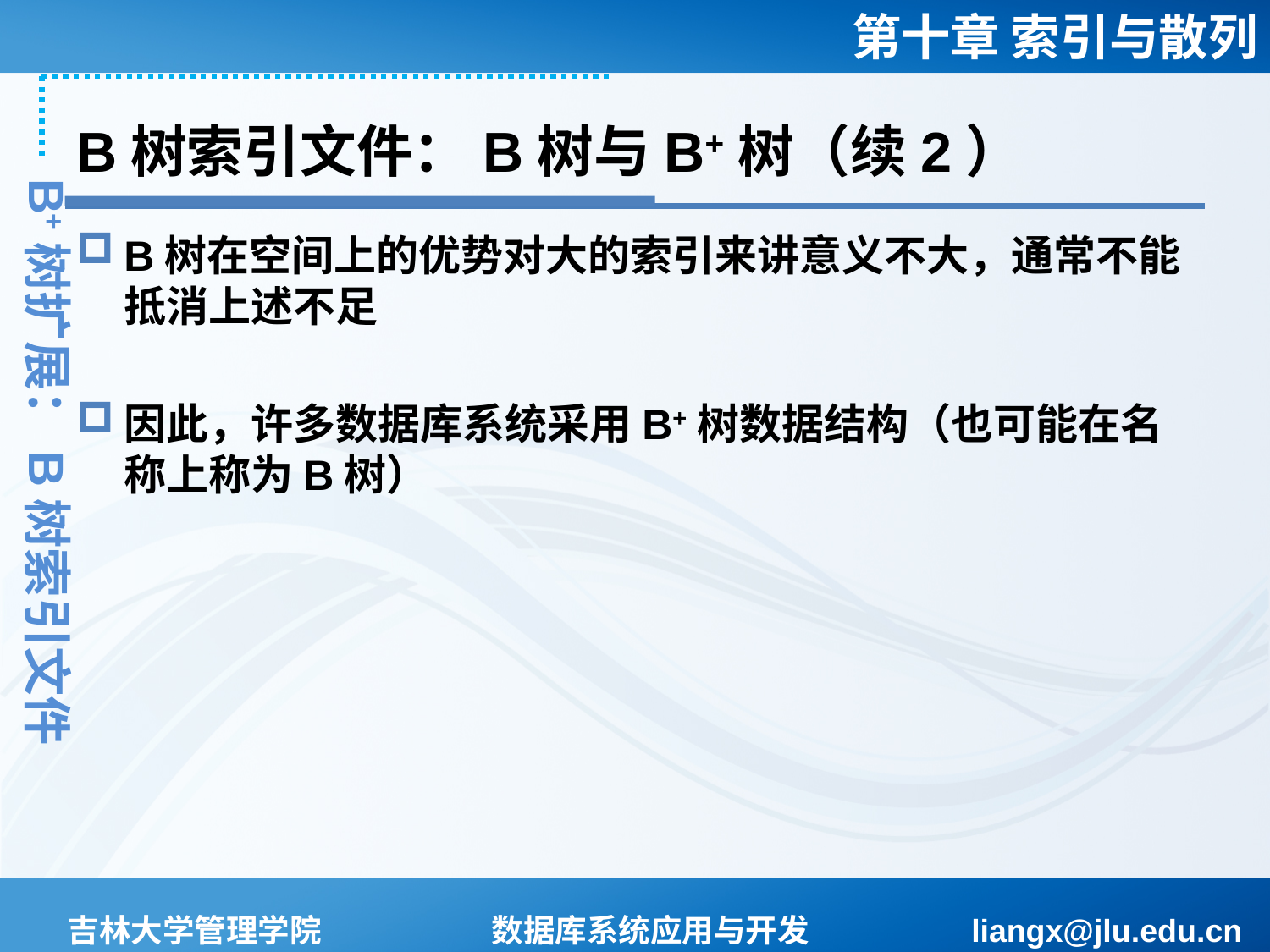

# B树索引文件：B树与B+树（续2）
B+树扩展：B树索引文件

B树在空间上的优势对大的索引来讲意义不大，通常不能抵消上述不足

因此，许多数据库系统采用B+树数据结构（也可能在名称上称为B树）